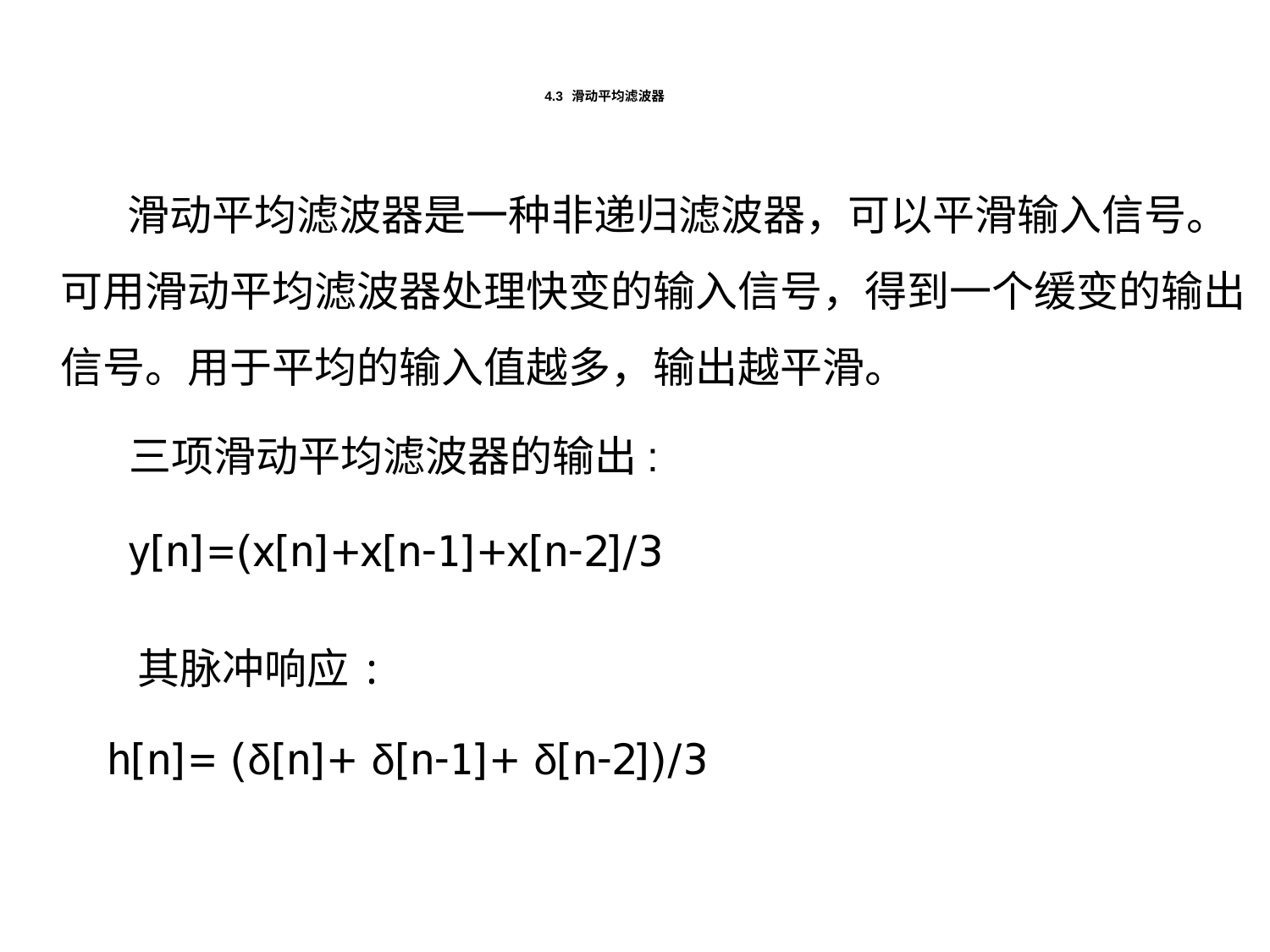

# 4.3  滑动平均滤波器
           滑动平均滤波器是一种非递归滤波器，可以平滑输入信号。可用滑动平均滤波器处理快变的输入信号，得到一个缓变的输出信号。用于平均的输入值越多，输出越平滑。

三项滑动平均滤波器的输出:
 y[n]=(x[n]+x[n-1]+x[n-2]/3
其脉冲响应:
h[n]= (δ[n]+ δ[n-1]+ δ[n-2])/3